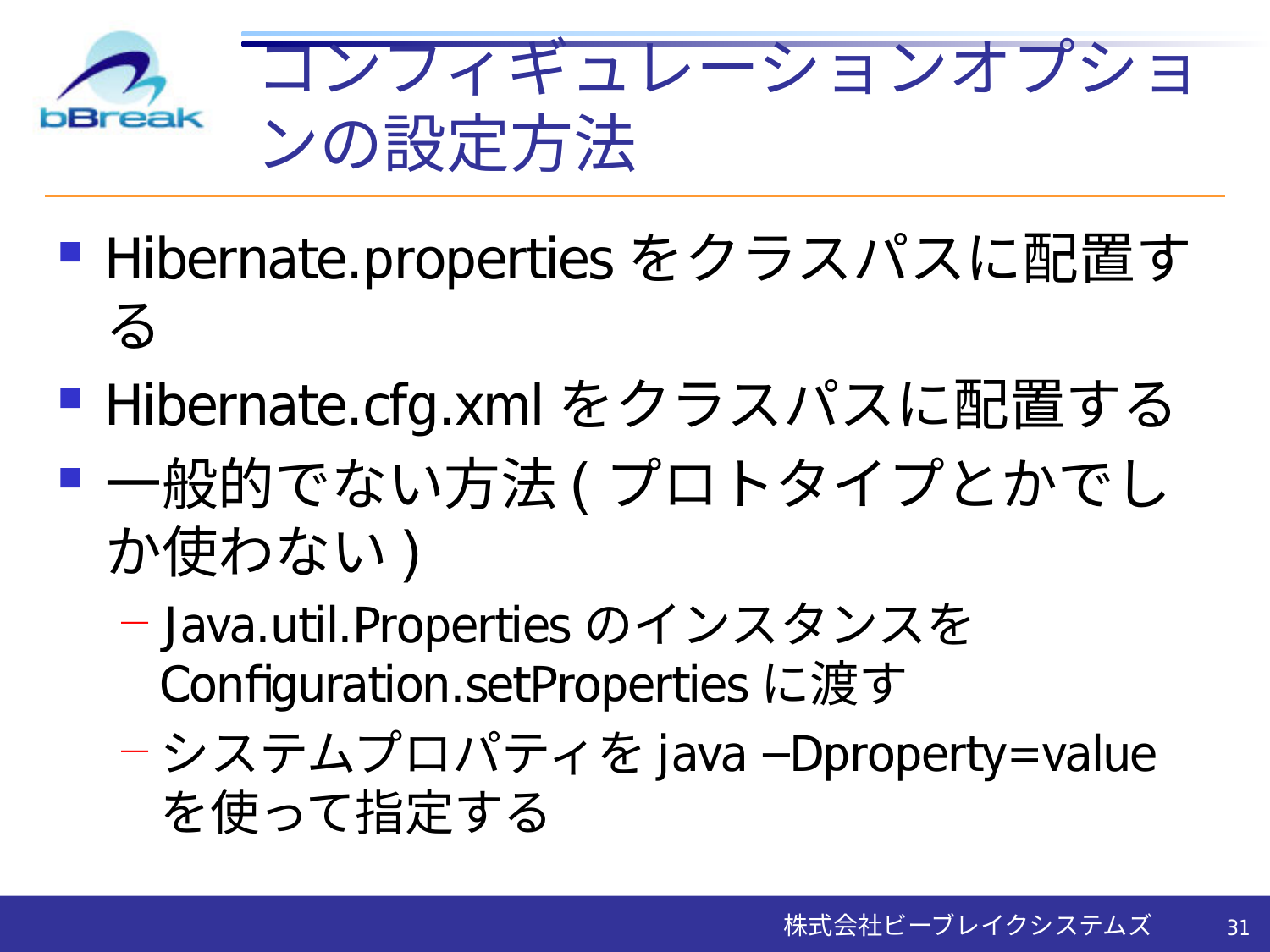

# コンフィギュレーションオプションの設定方法
Hibernate.propertiesをクラスパスに配置する
Hibernate.cfg.xmlをクラスパスに配置する
一般的でない方法(プロトタイプとかでしか使わない)
Java.util.PropertiesのインスタンスをConfiguration.setPropertiesに渡す
システムプロパティをjava –Dproperty=valueを使って指定する